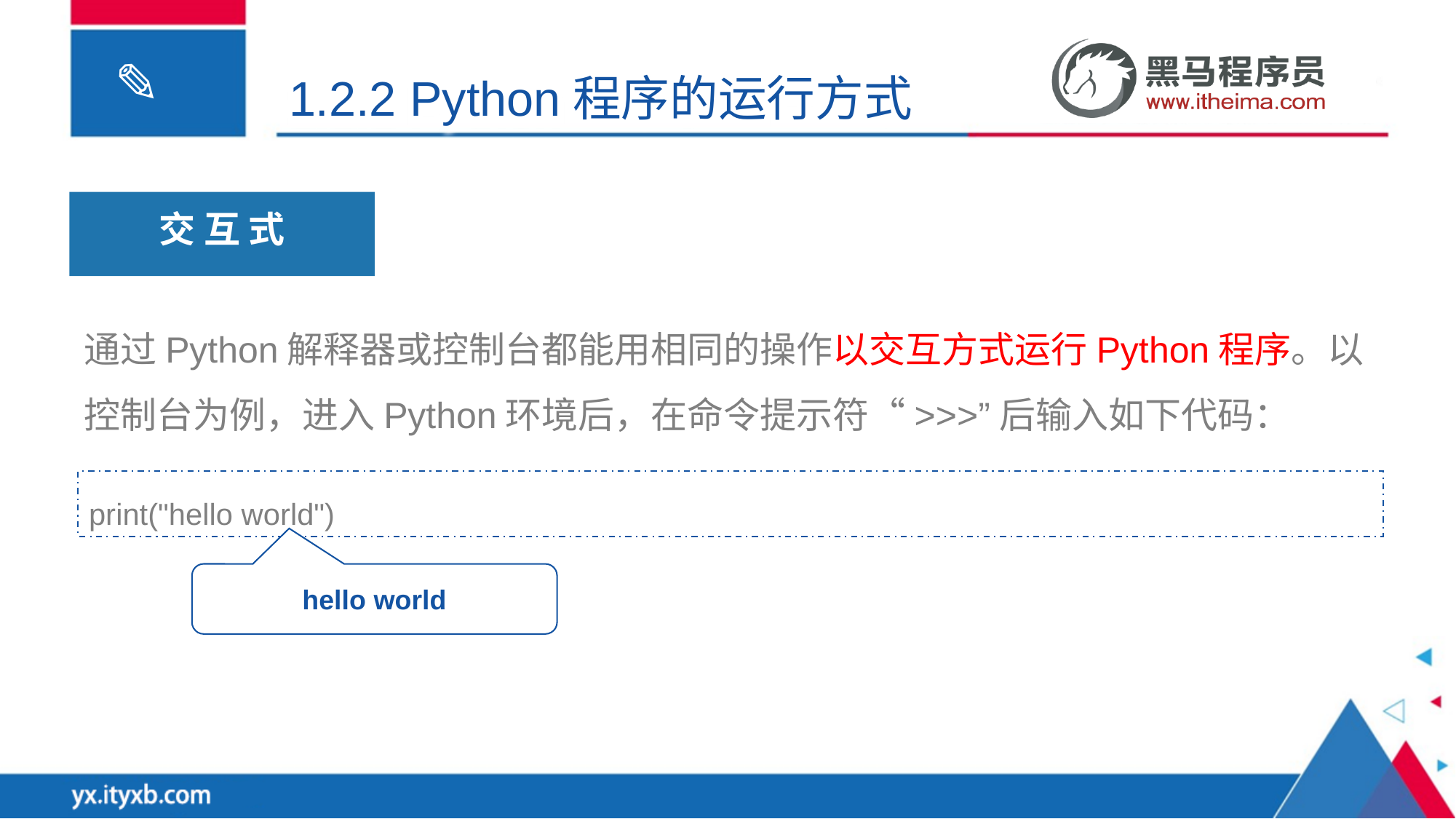

1.2.2 Python程序的运行方式

交 互 式
通过Python解释器或控制台都能用相同的操作以交互方式运行Python程序。以控制台为例，进入Python环境后，在命令提示符“>>>”后输入如下代码：
print("hello world")
hello world